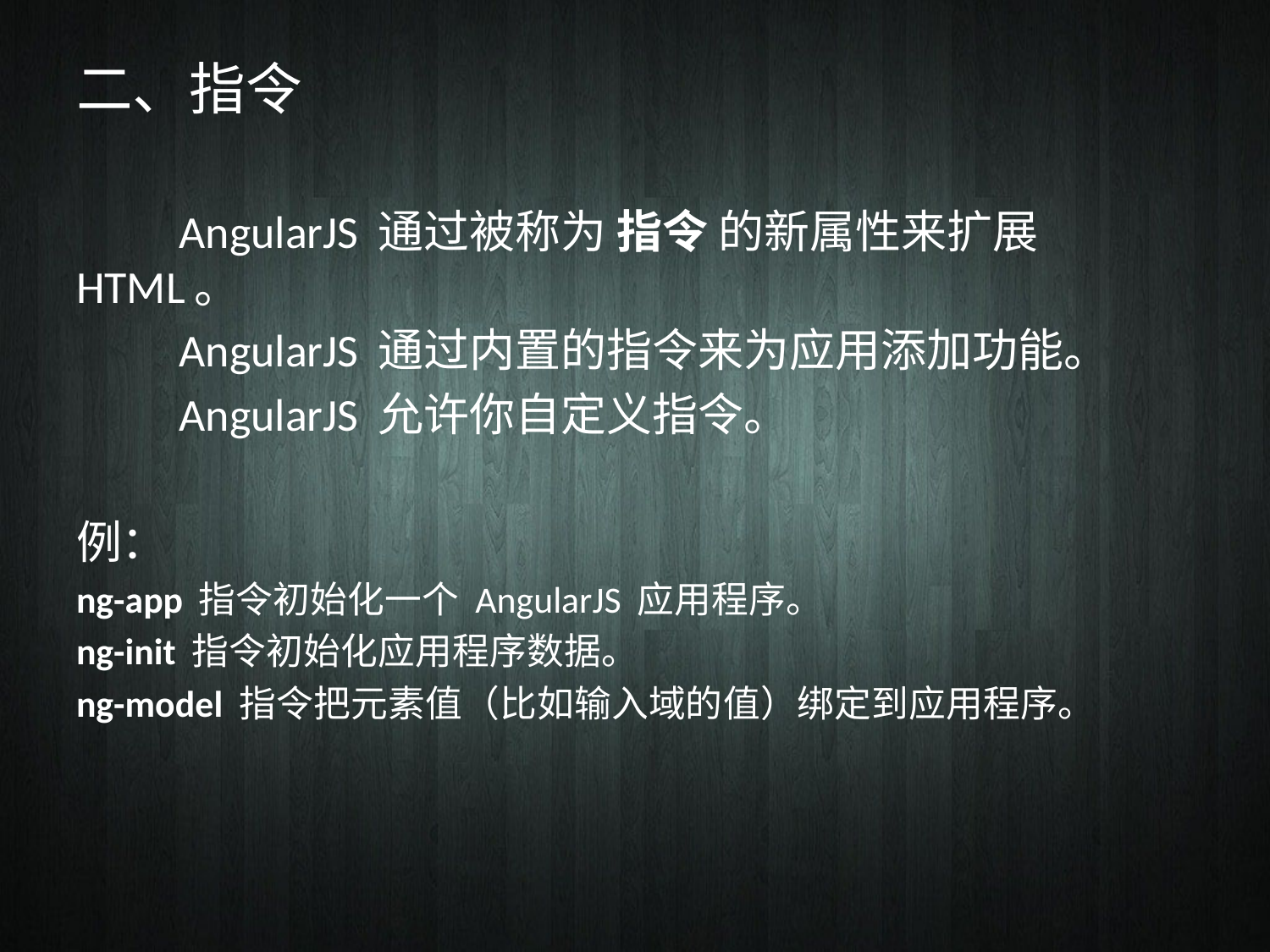

# 二、指令
	AngularJS 通过被称为 指令 的新属性来扩展 HTML。
	AngularJS 通过内置的指令来为应用添加功能。
	AngularJS 允许你自定义指令。

例：
ng-app 指令初始化一个 AngularJS 应用程序。
ng-init 指令初始化应用程序数据。
ng-model 指令把元素值（比如输入域的值）绑定到应用程序。